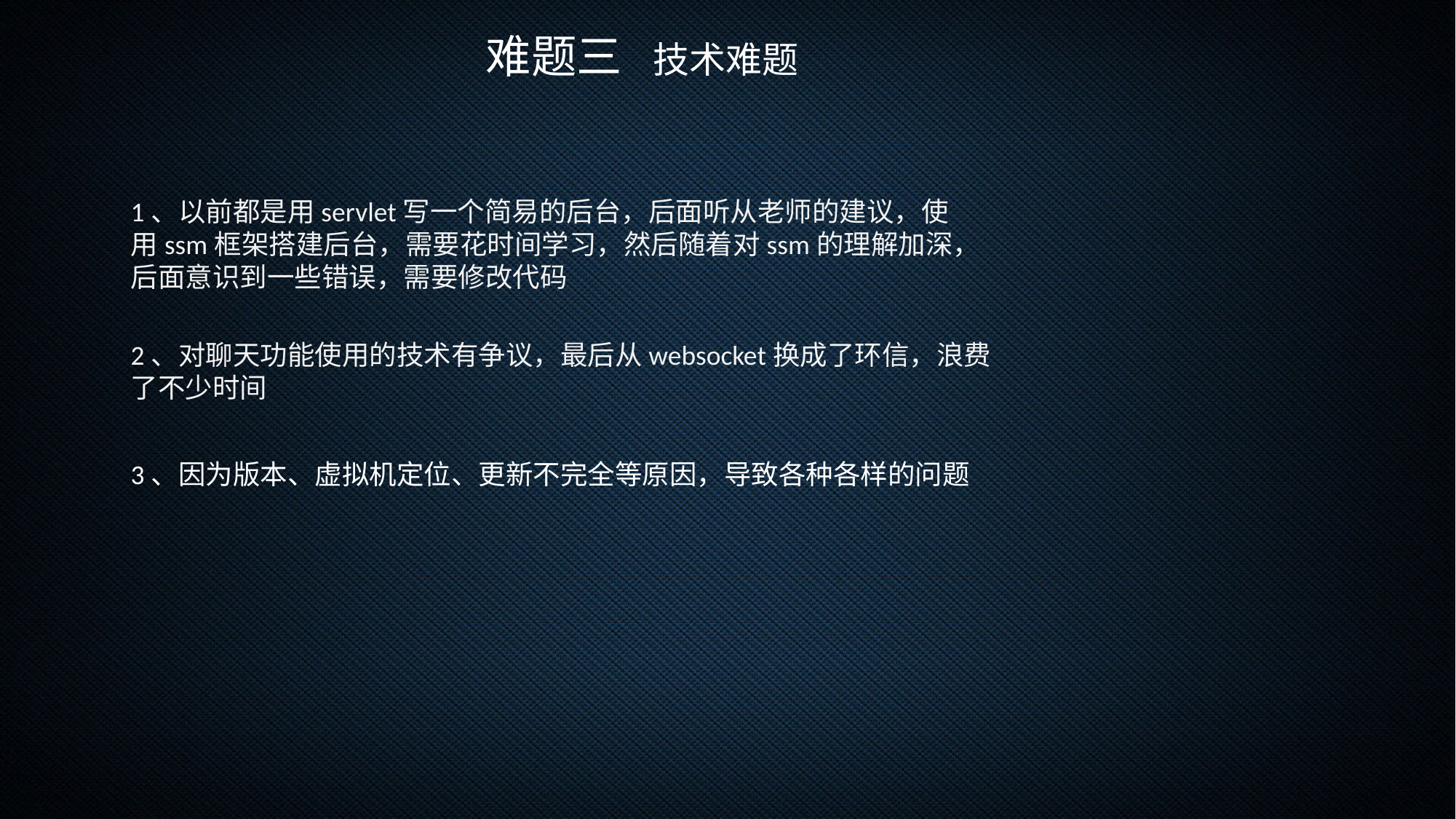

难题三   技术难题
1、以前都是用servlet写一个简易的后台，后面听从老师的建议，使用ssm框架搭建后台，需要花时间学习，然后随着对ssm的理解加深，后面意识到一些错误，需要修改代码
2、对聊天功能使用的技术有争议，最后从websocket换成了环信，浪费
了不少时间
3、因为版本、虚拟机定位、更新不完全等原因，导致各种各样的问题